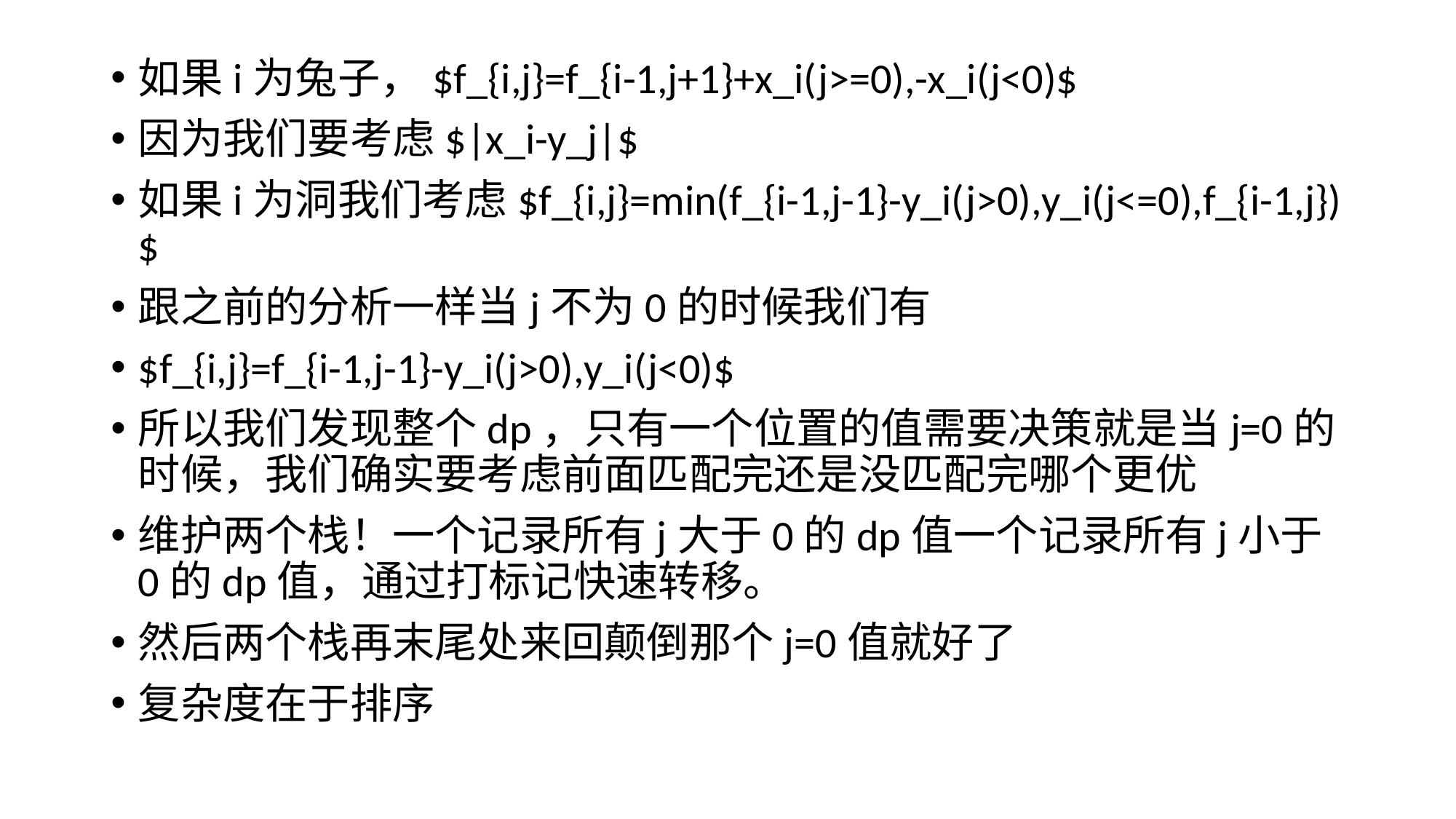

如果i为兔子，$f_{i,j}=f_{i-1,j+1}+x_i(j>=0),-x_i(j<0)$
因为我们要考虑$|x_i-y_j|$
如果i为洞我们考虑$f_{i,j}=min(f_{i-1,j-1}-y_i(j>0),y_i(j<=0),f_{i-1,j})$
跟之前的分析一样当j不为0的时候我们有
$f_{i,j}=f_{i-1,j-1}-y_i(j>0),y_i(j<0)$
所以我们发现整个dp，只有一个位置的值需要决策就是当j=0的时候，我们确实要考虑前面匹配完还是没匹配完哪个更优
维护两个栈！一个记录所有j大于0的dp值一个记录所有j小于0的dp值，通过打标记快速转移。
然后两个栈再末尾处来回颠倒那个j=0值就好了
复杂度在于排序